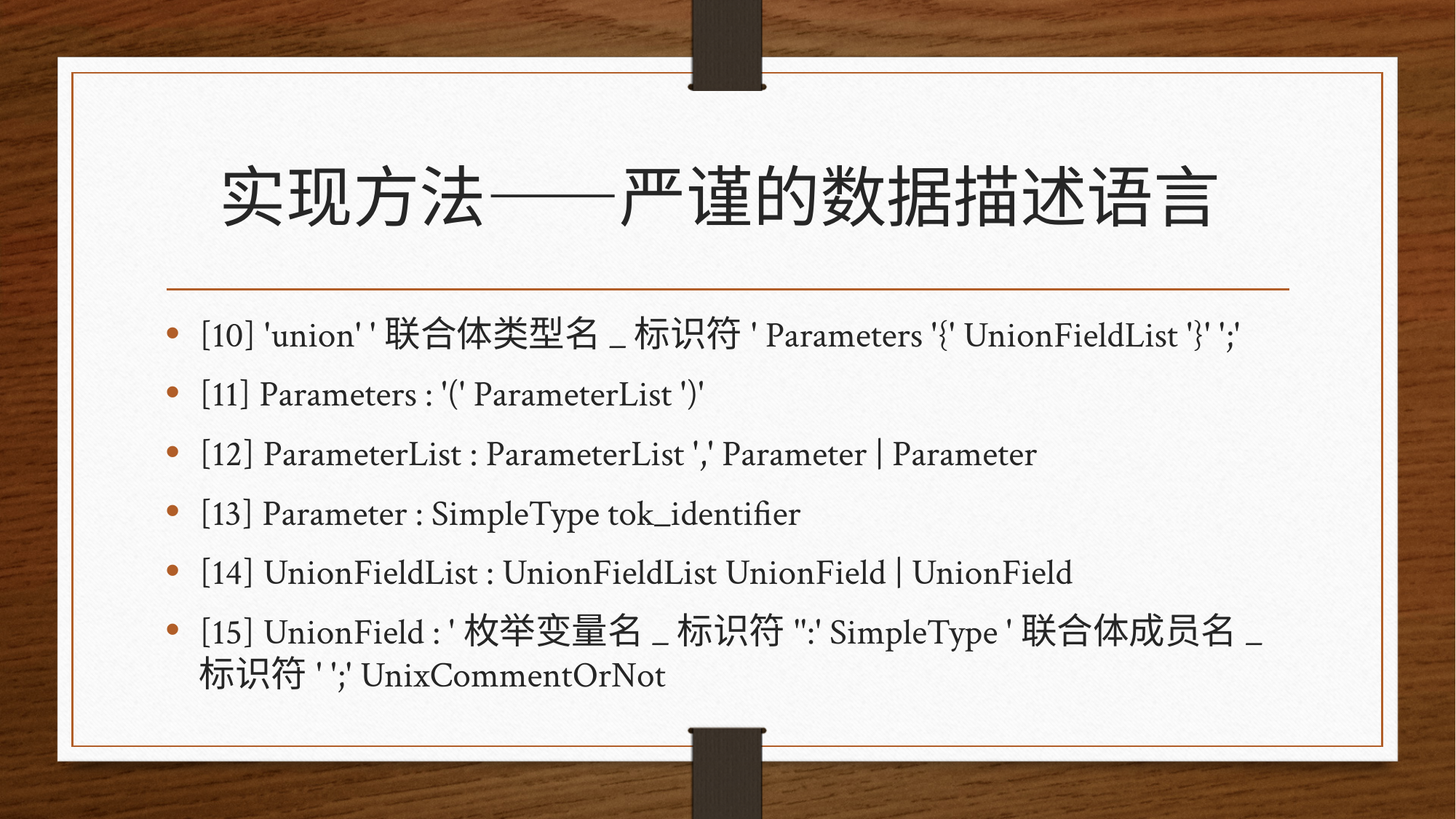

# 实现方法——严谨的数据描述语言
[10] 'union' '联合体类型名_标识符' Parameters '{' UnionFieldList '}' ';'
[11] Parameters : '(' ParameterList ')'
[12] ParameterList : ParameterList ',' Parameter | Parameter
[13] Parameter : SimpleType tok_identifier
[14] UnionFieldList : UnionFieldList UnionField | UnionField
[15] UnionField : '枚举变量名_标识符'':' SimpleType '联合体成员名_标识符' ';' UnixCommentOrNot